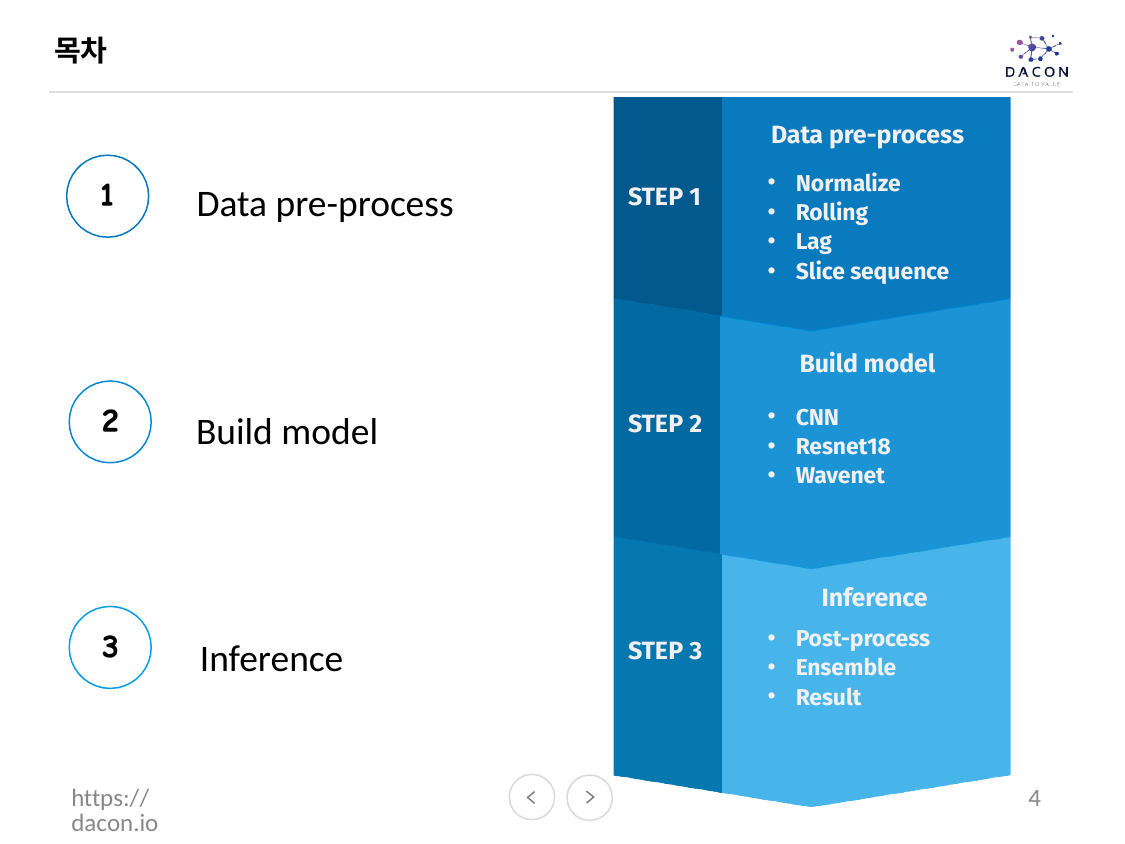

목차

Data pre-process

Normalize
Rolling
Lag
Slice sequence
Data pre-process
1
STEP 1
Build model

Build model
CNN
Resnet18
Wavenet

2
STEP 2
Inference

Post-process
Ensemble
Result

3
Inference
STEP 3
https://dacon.io
4